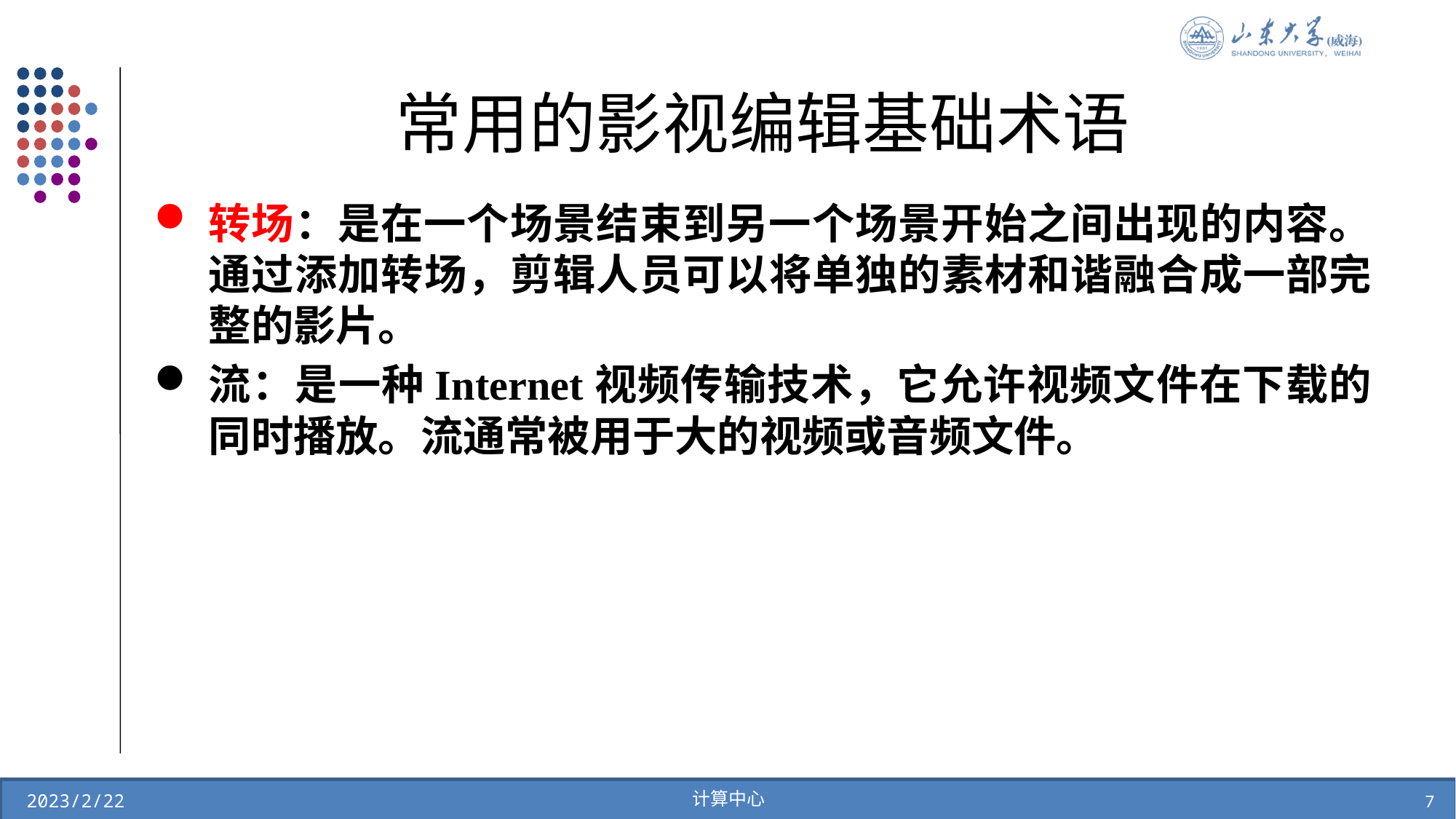

# 常用的影视编辑基础术语
转场：是在一个场景结束到另一个场景开始之间出现的内容。通过添加转场，剪辑人员可以将单独的素材和谐融合成一部完整的影片。
流：是一种Internet视频传输技术，它允许视频文件在下载的同时播放。流通常被用于大的视频或音频文件。

计算中心
7